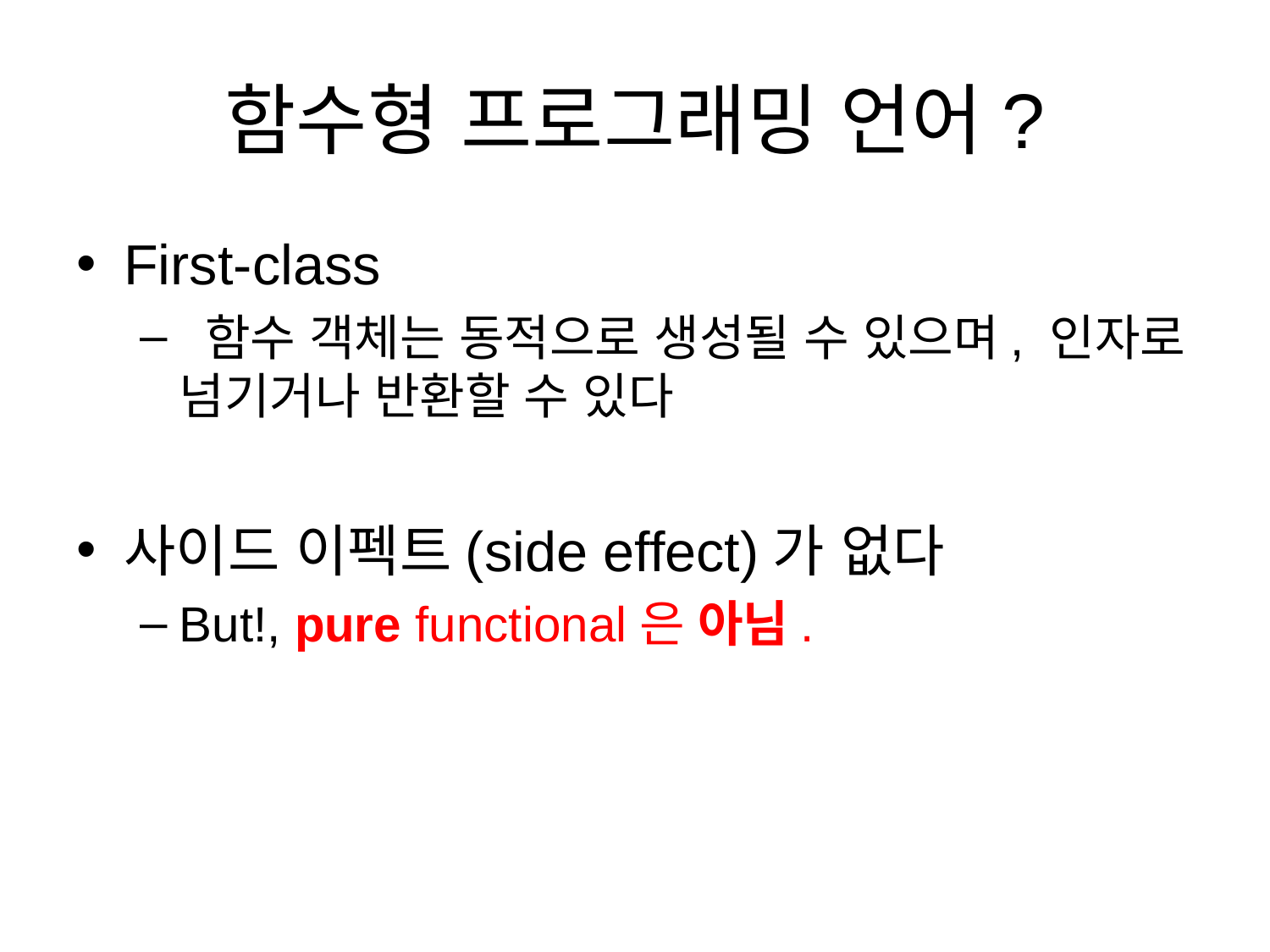

# 함수형 프로그래밍 언어?
First-class
 함수 객체는 동적으로 생성될 수 있으며, 인자로 넘기거나 반환할 수 있다

사이드 이펙트(side effect)가 없다
But!, pure functional은 아님.